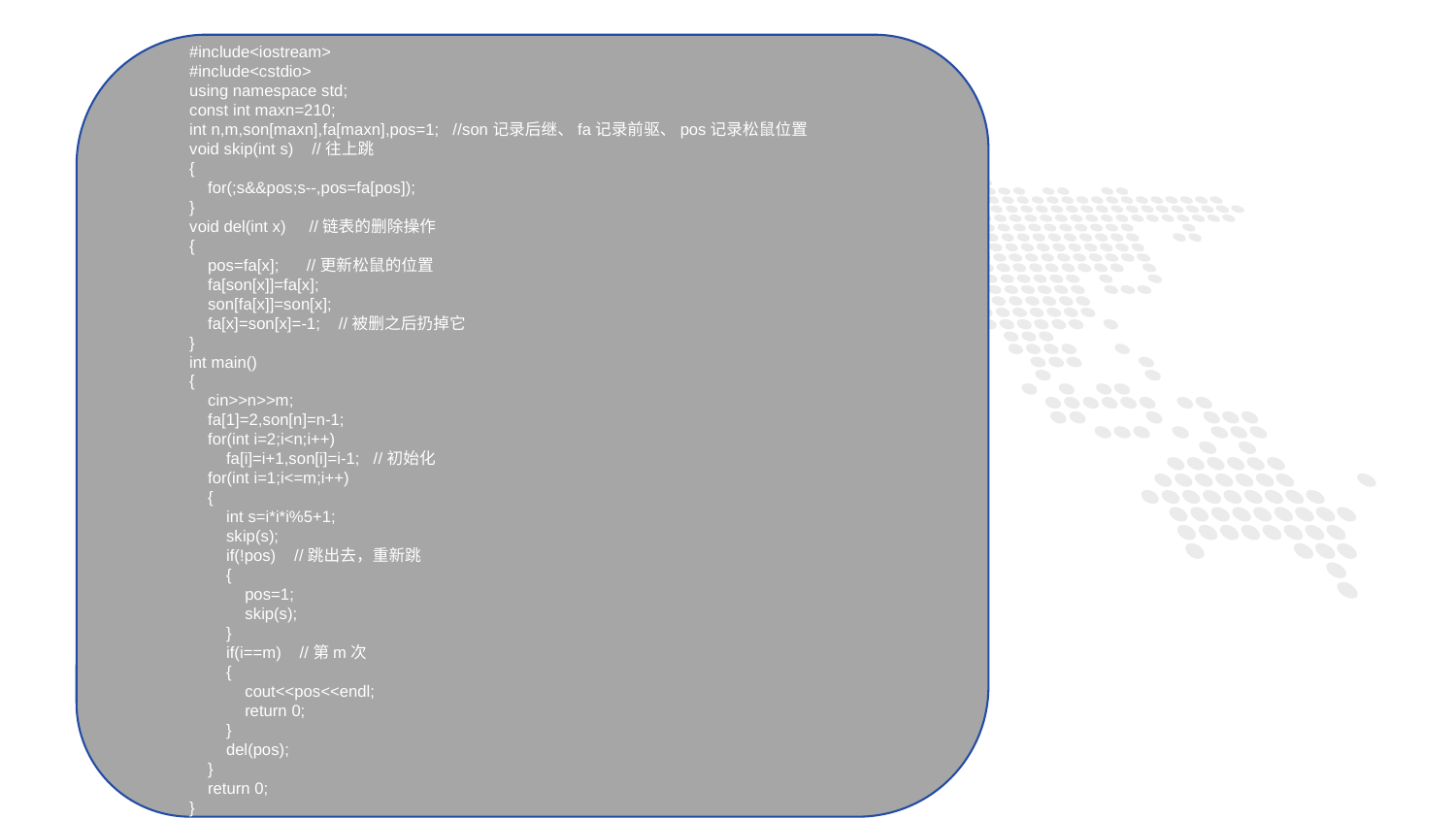

#include<iostream>
#include<cstdio>
using namespace std;
const int maxn=210;
int n,m,son[maxn],fa[maxn],pos=1;   //son记录后继、fa记录前驱、pos记录松鼠位置
void skip(int s)    //往上跳
{
    for(;s&&pos;s--,pos=fa[pos]);
}
void del(int x)     //链表的删除操作
{
    pos=fa[x];      //更新松鼠的位置
    fa[son[x]]=fa[x];
    son[fa[x]]=son[x];
    fa[x]=son[x]=-1;    //被删之后扔掉它
}
int main()
{
    cin>>n>>m;
    fa[1]=2,son[n]=n-1;
    for(int i=2;i<n;i++)
        fa[i]=i+1,son[i]=i-1;   //初始化
    for(int i=1;i<=m;i++)
    {
        int s=i*i*i%5+1;
        skip(s);
        if(!pos)    //跳出去，重新跳
        {
            pos=1;
            skip(s);
        }
        if(i==m)    //第m次
        {
            cout<<pos<<endl;
            return 0;
        }
        del(pos);
    }
    return 0;
}
1
PART  ONE